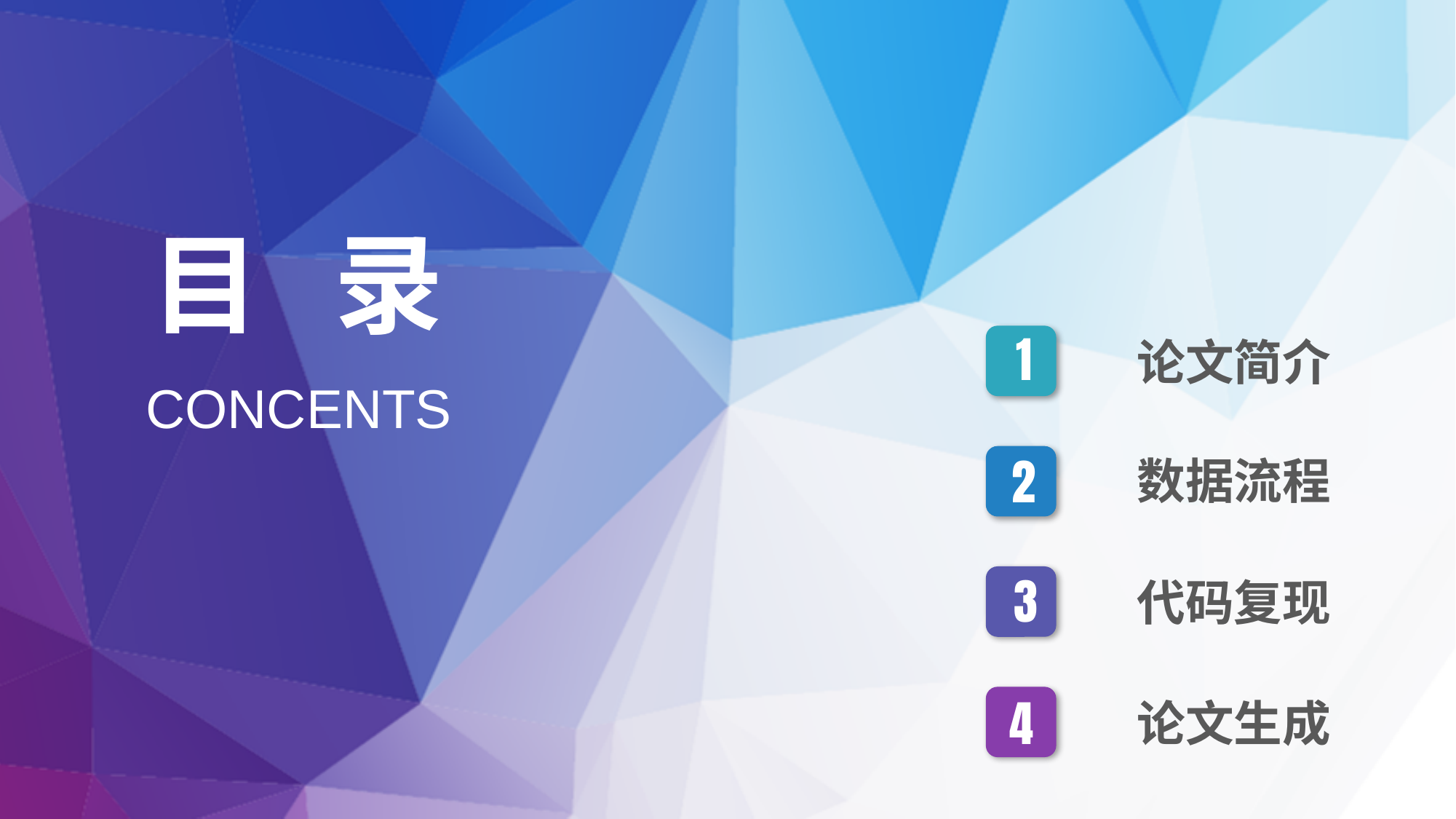

目   录

论文简介
  1
CONCENTS
数据流程

  2

代码复现
  3

论文生成
  4